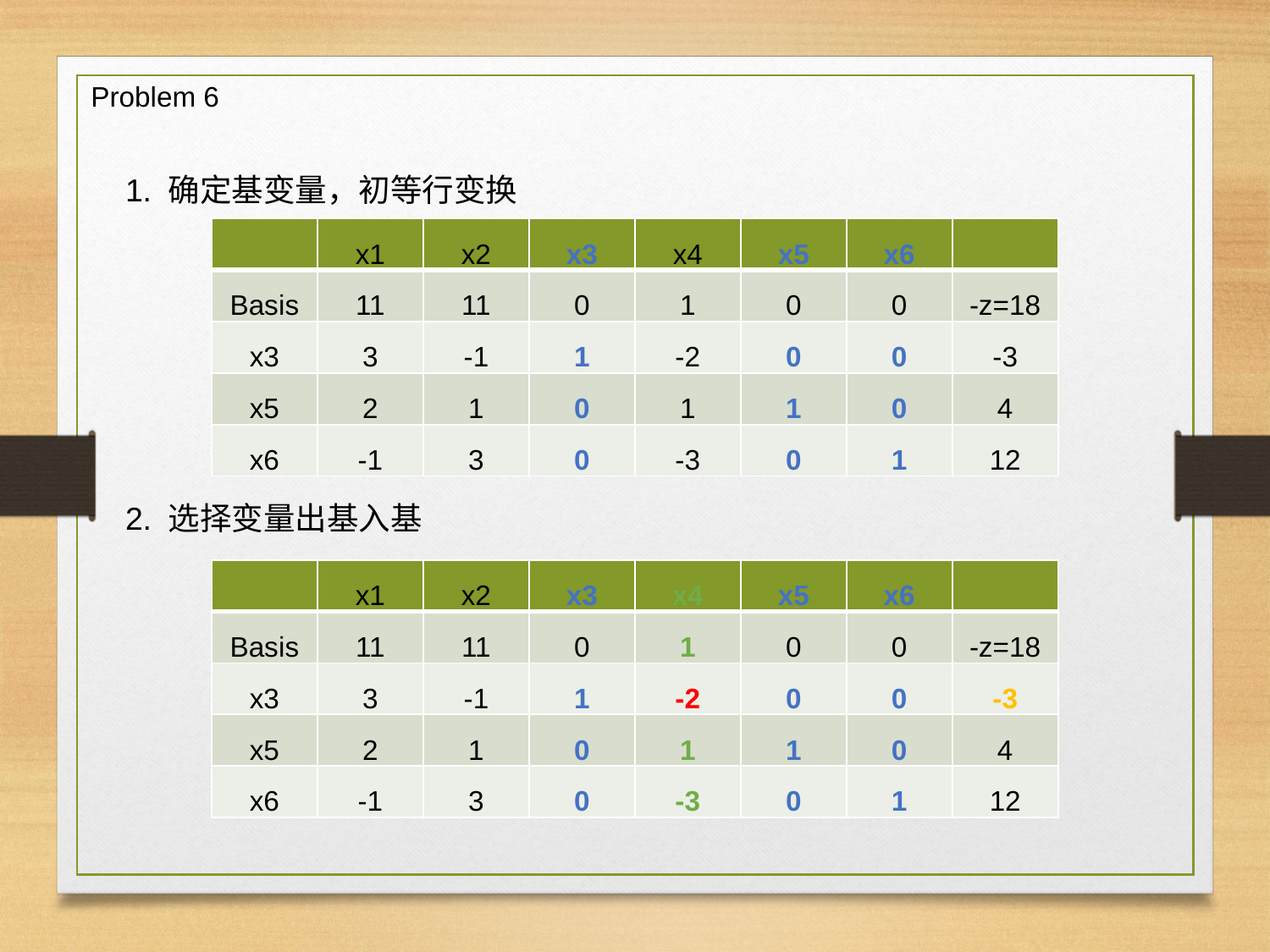

Problem 6
1. 确定基变量，初等行变换
|  | x1 | x2 | x3 | x4 | x5 | x6 |  |
| --- | --- | --- | --- | --- | --- | --- | --- |
| Basis | 11 | 11 | 0 | 1 | 0 | 0 | -z=18 |
| x3 | 3 | -1 | 1 | -2 | 0 | 0 | -3 |
| x5 | 2 | 1 | 0 | 1 | 1 | 0 | 4 |
| x6 | -1 | 3 | 0 | -3 | 0 | 1 | 12 |
2. 选择变量出基入基
|  | x1 | x2 | x3 | x4 | x5 | x6 |  |
| --- | --- | --- | --- | --- | --- | --- | --- |
| Basis | 11 | 11 | 0 | 1 | 0 | 0 | -z=18 |
| x3 | 3 | -1 | 1 | -2 | 0 | 0 | -3 |
| x5 | 2 | 1 | 0 | 1 | 1 | 0 | 4 |
| x6 | -1 | 3 | 0 | -3 | 0 | 1 | 12 |